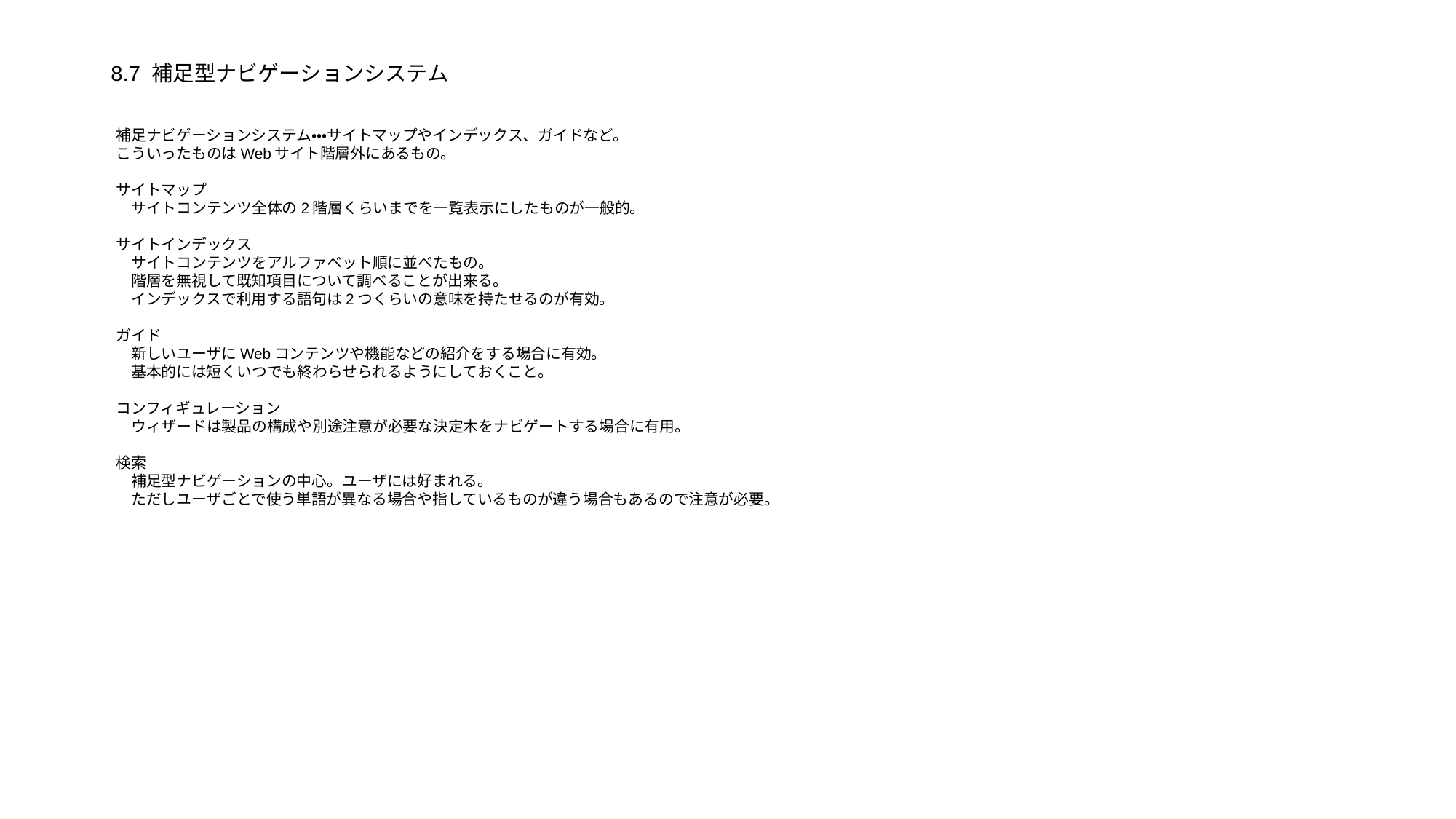

# 8.7 補足型ナビゲーションシステム
補足ナビゲーションシステム・・・サイトマップやインデックス、ガイドなど。
こういったものはWebサイト階層外にあるもの。

サイトマップ
　サイトコンテンツ全体の2階層くらいまでを一覧表示にしたものが一般的。

サイトインデックス
　サイトコンテンツをアルファベット順に並べたもの。
　階層を無視して既知項目について調べることが出来る。
　インデックスで利用する語句は2つくらいの意味を持たせるのが有効。

ガイド
　新しいユーザにWebコンテンツや機能などの紹介をする場合に有効。
　基本的には短くいつでも終わらせられるようにしておくこと。

コンフィギュレーション
　ウィザードは製品の構成や別途注意が必要な決定木をナビゲートする場合に有用。

検索
　補足型ナビゲーションの中心。ユーザには好まれる。
　ただしユーザごとで使う単語が異なる場合や指しているものが違う場合もあるので注意が必要。